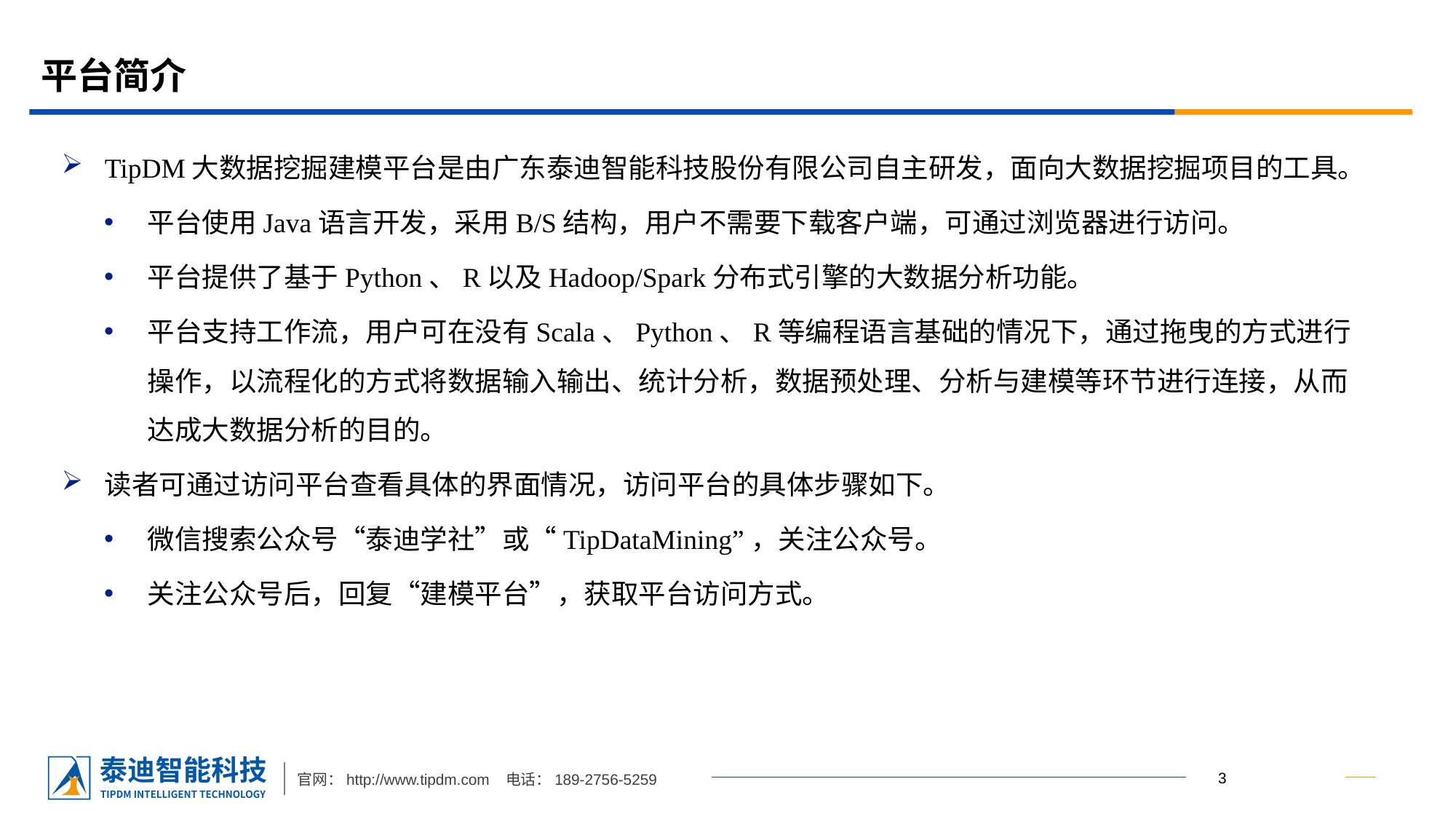

# 平台简介
TipDM大数据挖掘建模平台是由广东泰迪智能科技股份有限公司自主研发，面向大数据挖掘项目的工具。
平台使用Java语言开发，采用B/S结构，用户不需要下载客户端，可通过浏览器进行访问。
平台提供了基于Python、R以及Hadoop/Spark分布式引擎的大数据分析功能。
平台支持工作流，用户可在没有Scala、Python、R等编程语言基础的情况下，通过拖曳的方式进行操作，以流程化的方式将数据输入输出、统计分析，数据预处理、分析与建模等环节进行连接，从而达成大数据分析的目的。
读者可通过访问平台查看具体的界面情况，访问平台的具体步骤如下。
微信搜索公众号“泰迪学社”或“TipDataMining”，关注公众号。
关注公众号后，回复“建模平台”，获取平台访问方式。